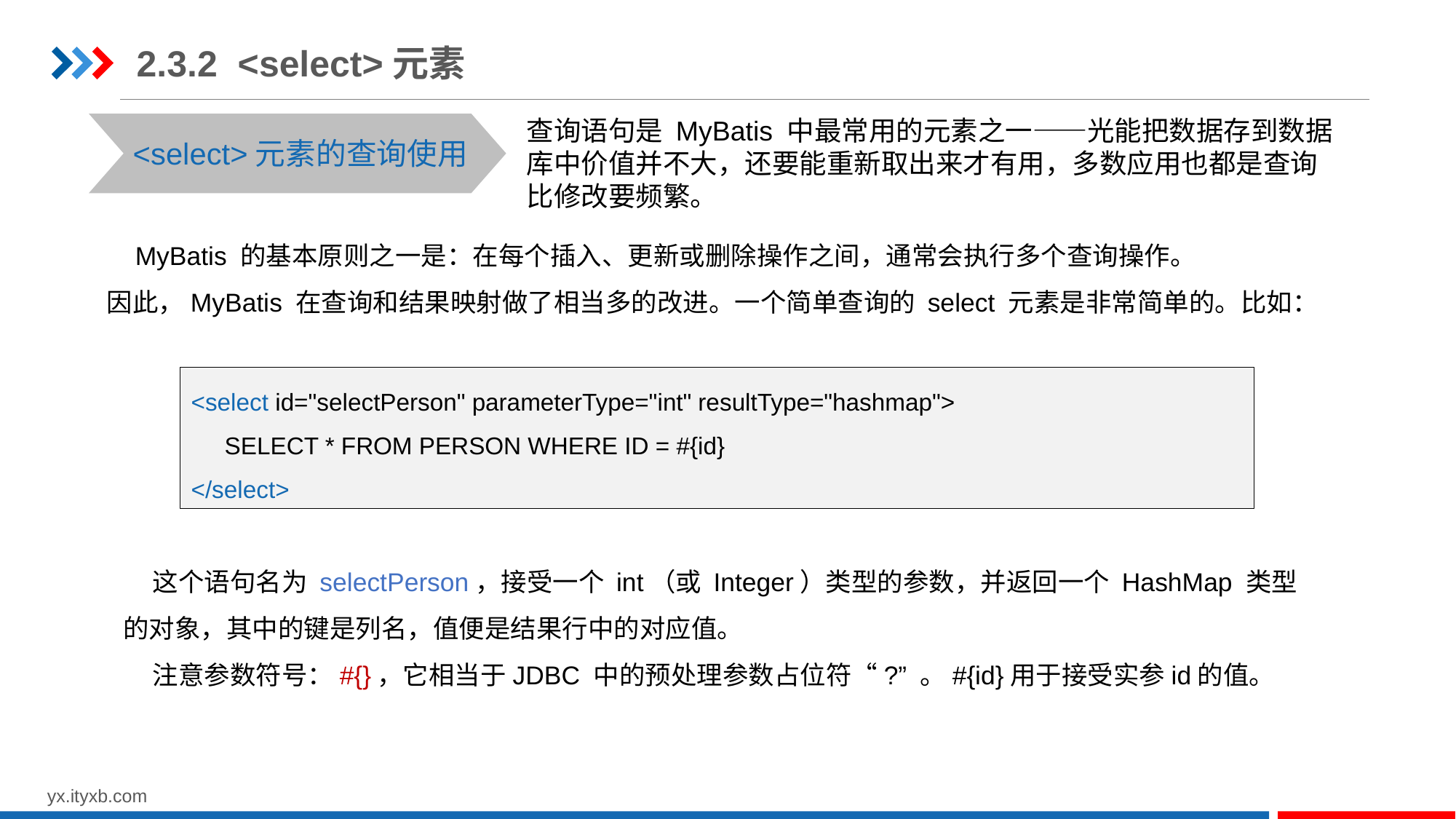

2.3.2  <select>元素
查询语句是 MyBatis 中最常用的元素之一——光能把数据存到数据库中价值并不大，还要能重新取出来才有用，多数应用也都是查询比修改要频繁。

<select>元素的查询使用
    MyBatis 的基本原则之一是：在每个插入、更新或删除操作之间，通常会执行多个查询操作。
因此，MyBatis 在查询和结果映射做了相当多的改进。一个简单查询的 select 元素是非常简单的。比如：
<select id="selectPerson" parameterType="int" resultType="hashmap">
     SELECT * FROM PERSON WHERE ID = #{id}
</select>
    这个语句名为 selectPerson，接受一个 int（或 Integer）类型的参数，并返回一个 HashMap 类型的对象，其中的键是列名，值便是结果行中的对应值。
    注意参数符号：#{}，它相当于JDBC 中的预处理参数占位符“?” 。#{id}用于接受实参id的值。